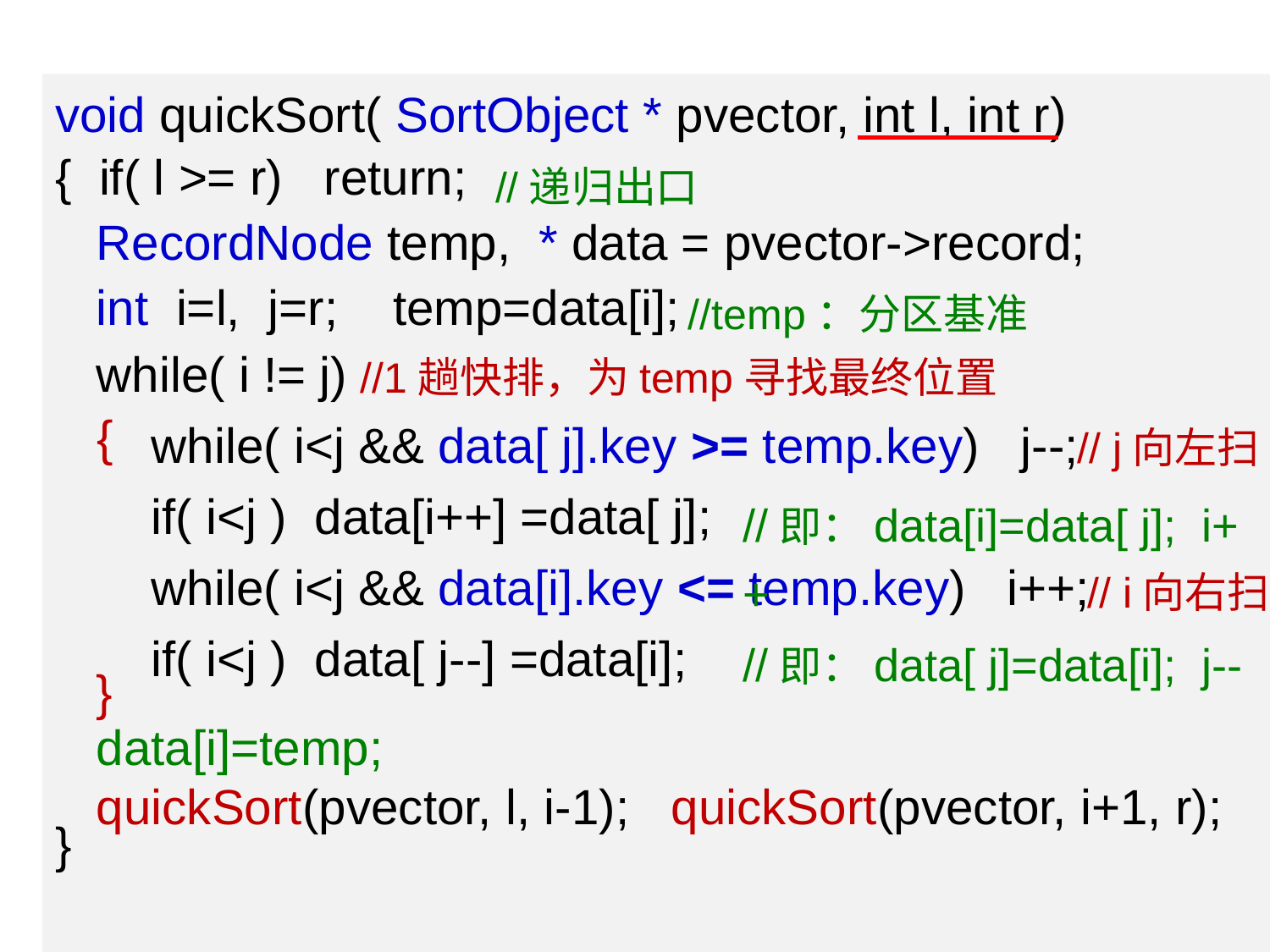

void quickSort( SortObject * pvector, int l, int r)
{  if( l >= r)   return;
   RecordNode temp,  * data = pvector->record;
   int  i=l,  j=r;    temp=data[i];
   while( i != j)
       while( i<j && data[ j].key >= temp.key)   j--;
       if( i<j )  data[i++] =data[ j];
       while( i<j && data[i].key <= temp.key)   i++;
       if( i<j )  data[ j--] =data[i];
   }
   data[i]=temp;
   quickSort(pvector, l, i-1);   quickSort(pvector, i+1, r);
}
//递归出口
//temp：分区基准
//1趟快排，为temp寻找最终位置
{
// j向左扫
//即：data[i]=data[ j];  i++
// i向右扫
//即：data[ j]=data[i];  j--